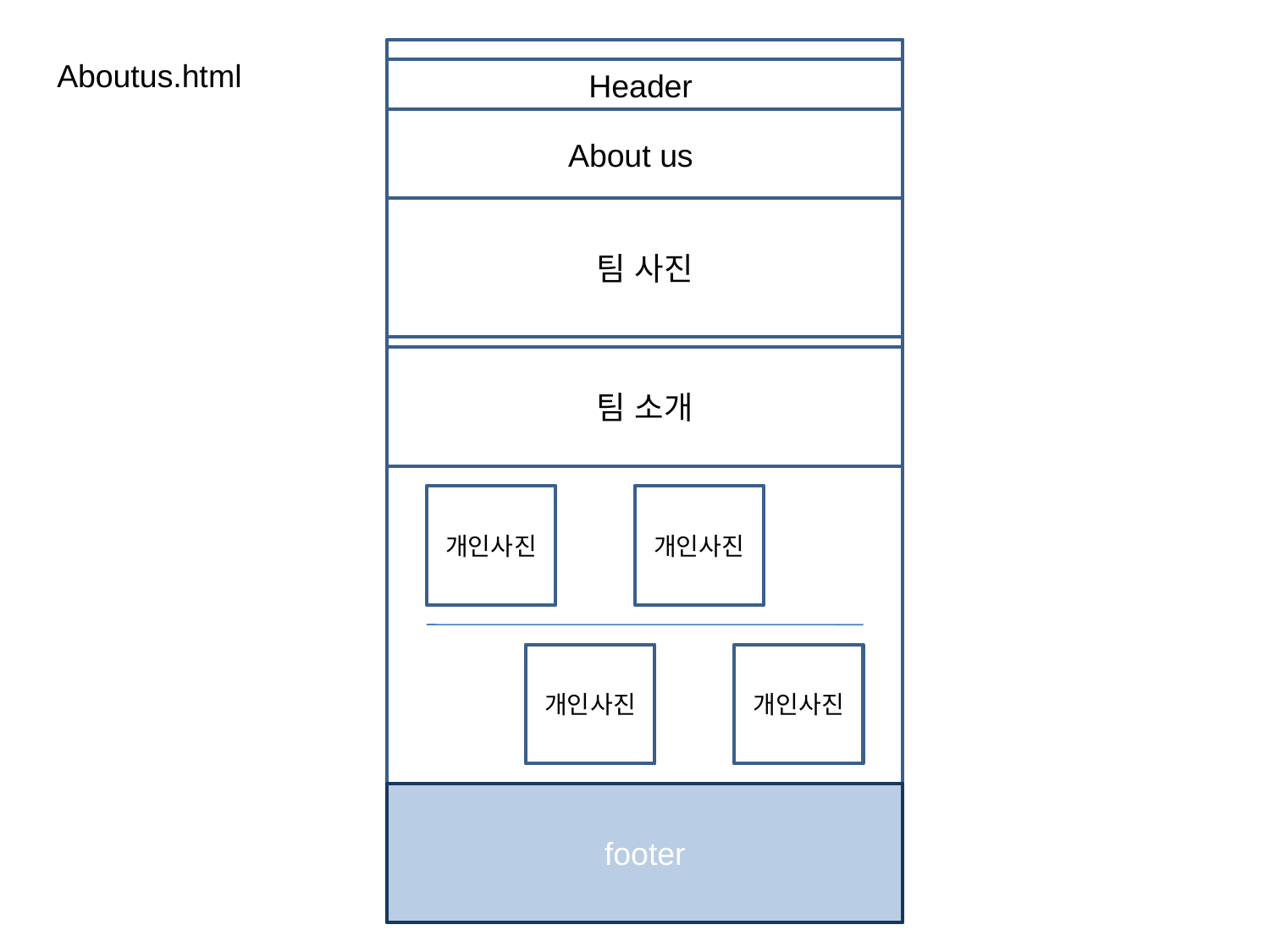

Aboutus.html

Header
About us
팀 사진
팀 소개
개인사진
개인사진
개인사진
개인사진
footer